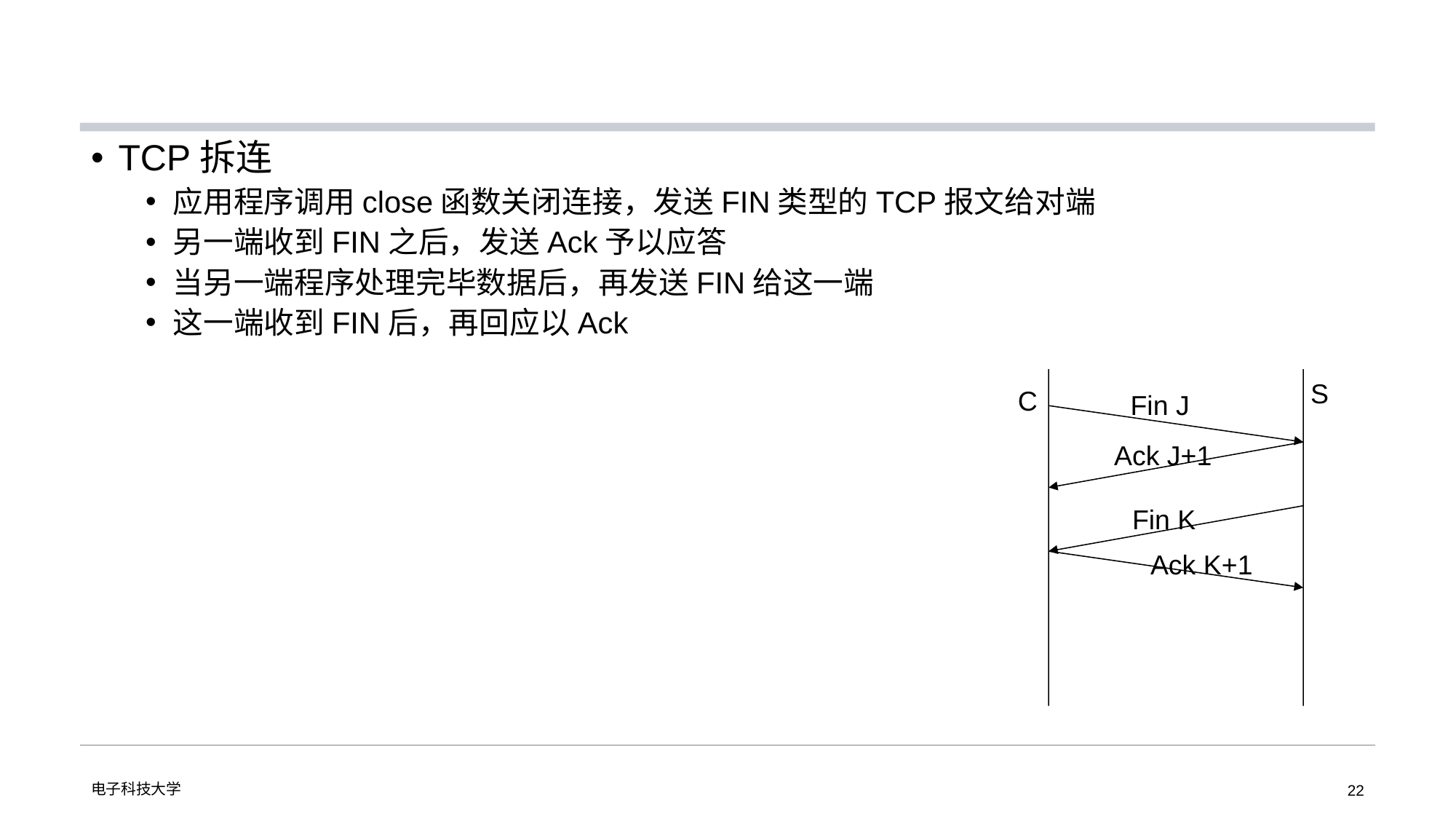

#
TCP拆连
应用程序调用close函数关闭连接，发送FIN类型的TCP报文给对端
另一端收到FIN之后，发送Ack予以应答
当另一端程序处理完毕数据后，再发送FIN给这一端
这一端收到FIN后，再回应以Ack

S
C
Fin J

Ack J+1

Fin K

Ack K+1

电子科技大学
22